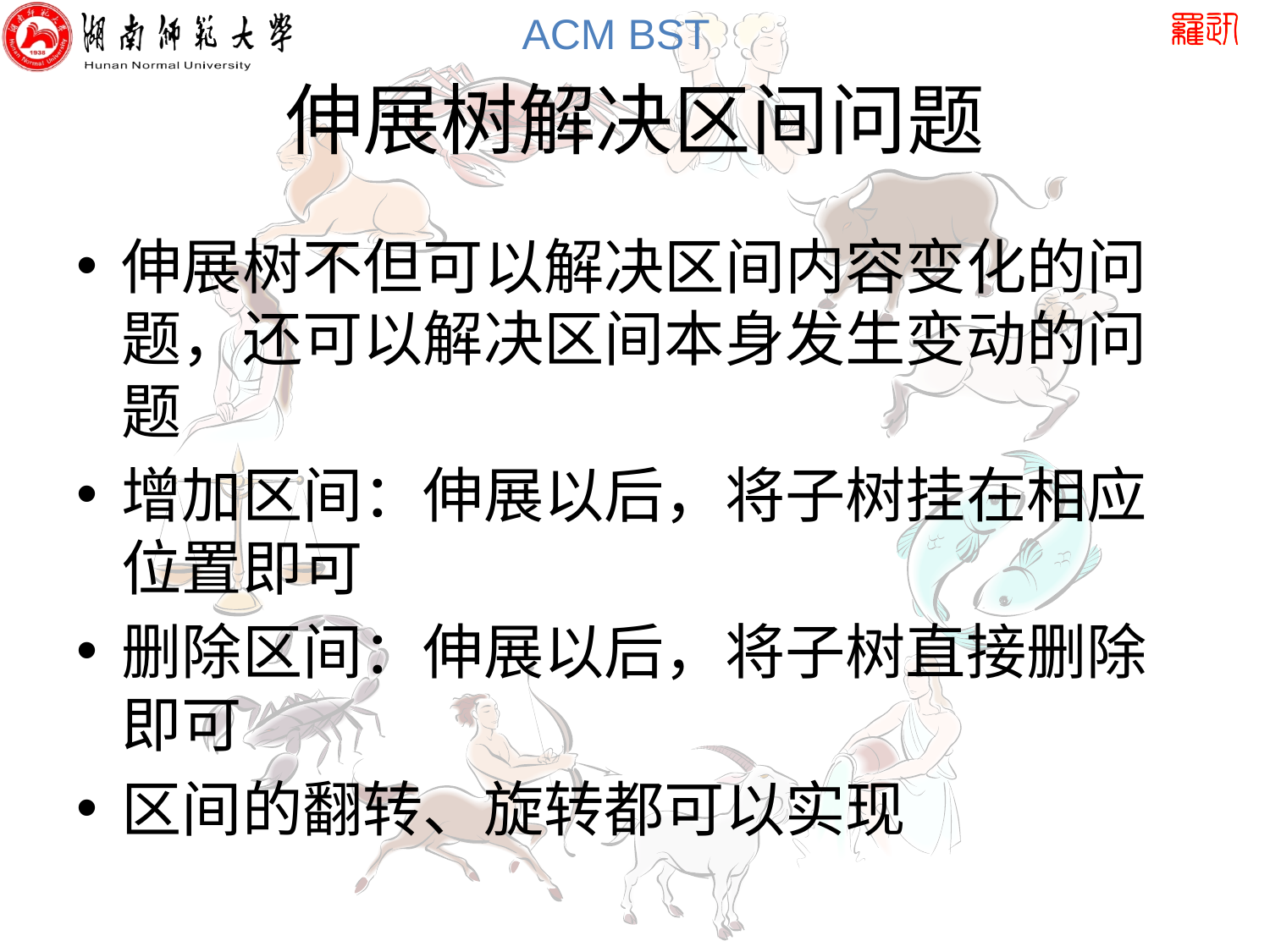

# 伸展树解决区间问题
伸展树不但可以解决区间内容变化的问题，还可以解决区间本身发生变动的问题
增加区间：伸展以后，将子树挂在相应位置即可
删除区间：伸展以后，将子树直接删除即可
区间的翻转、旋转都可以实现